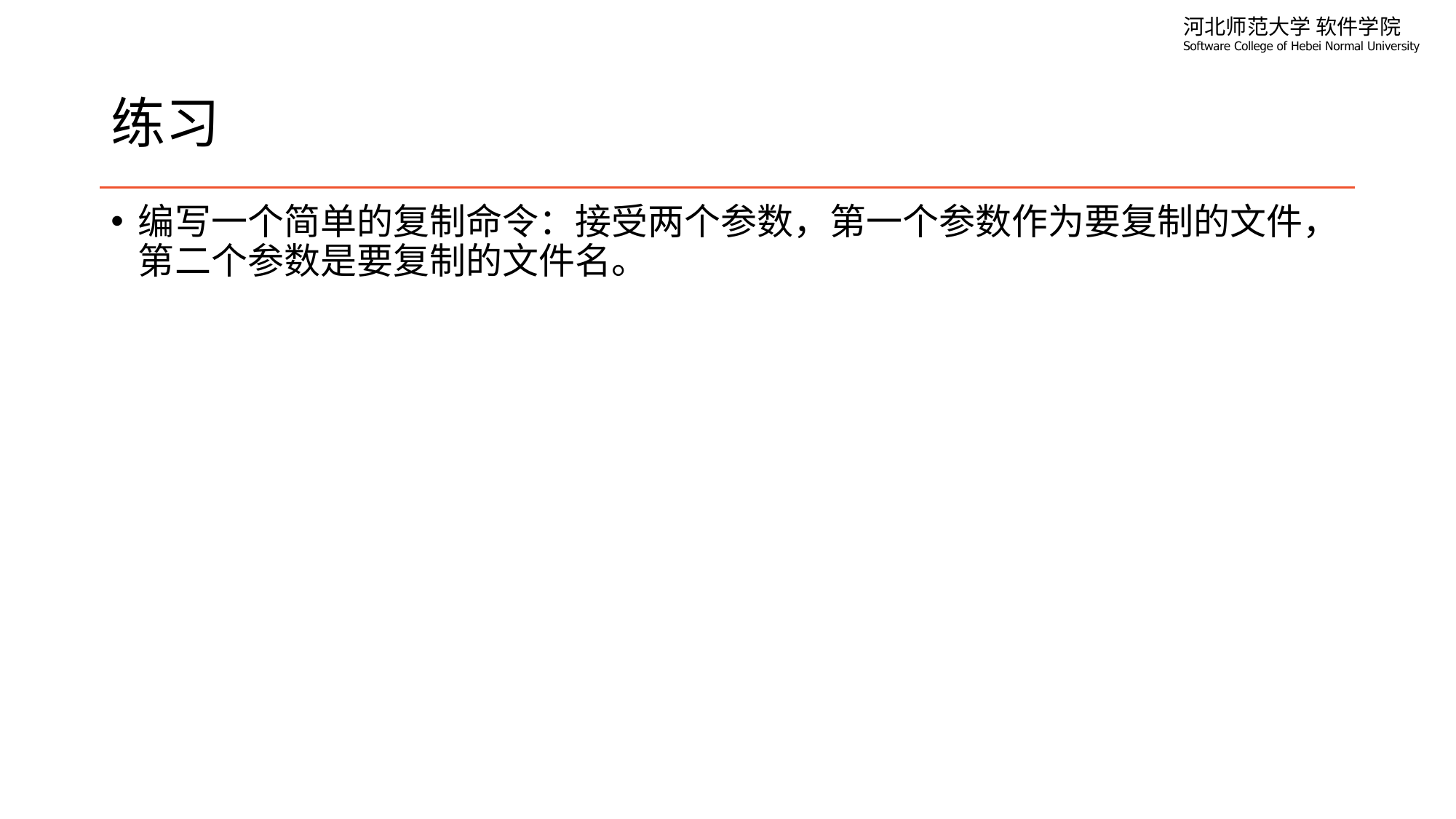

# 练习
编写一个简单的复制命令：接受两个参数，第一个参数作为要复制的文件，第二个参数是要复制的文件名。